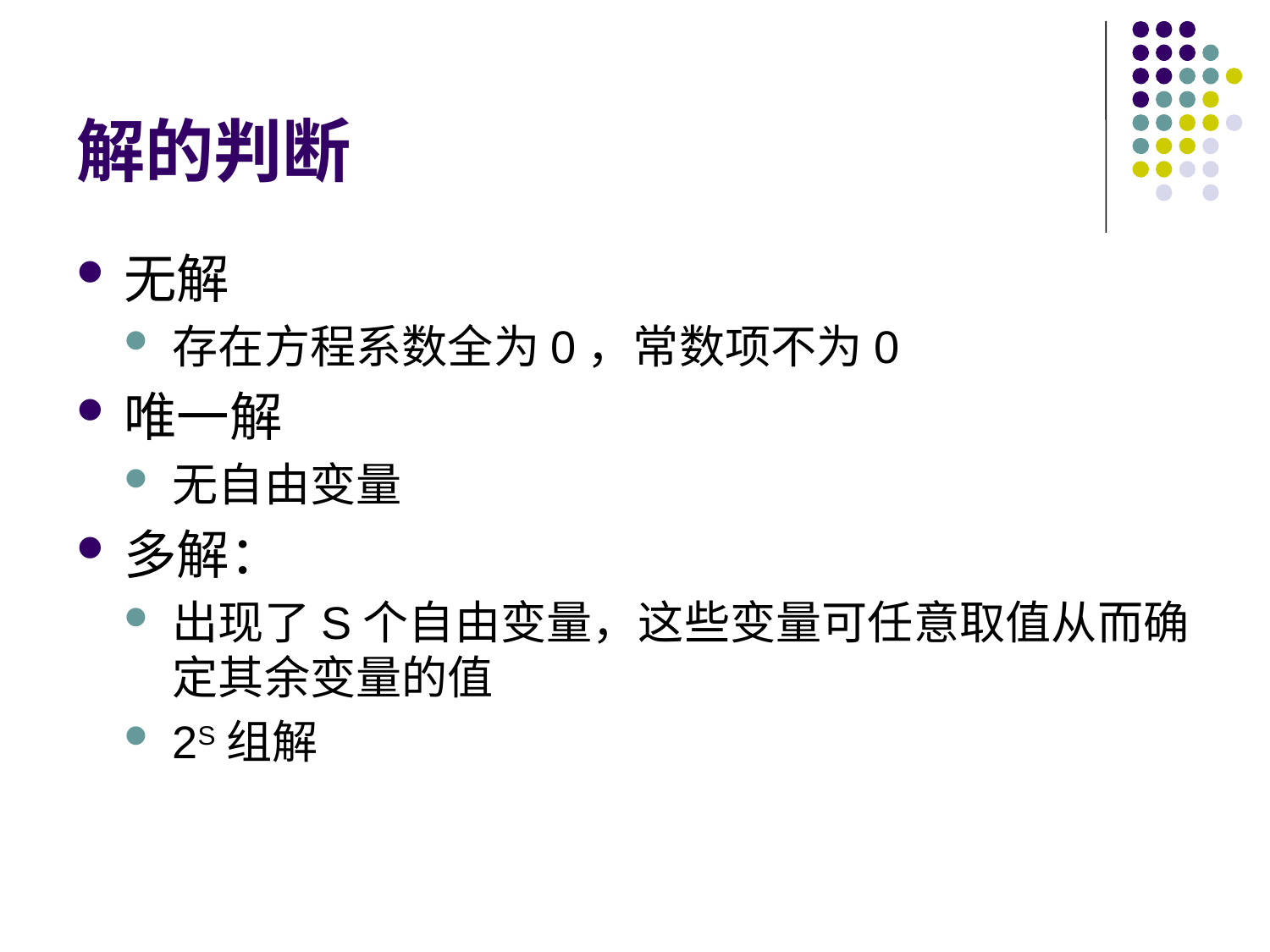

# 解的判断
无解
存在方程系数全为0，常数项不为0
唯一解
无自由变量
多解：
出现了S个自由变量，这些变量可任意取值从而确定其余变量的值
2S组解